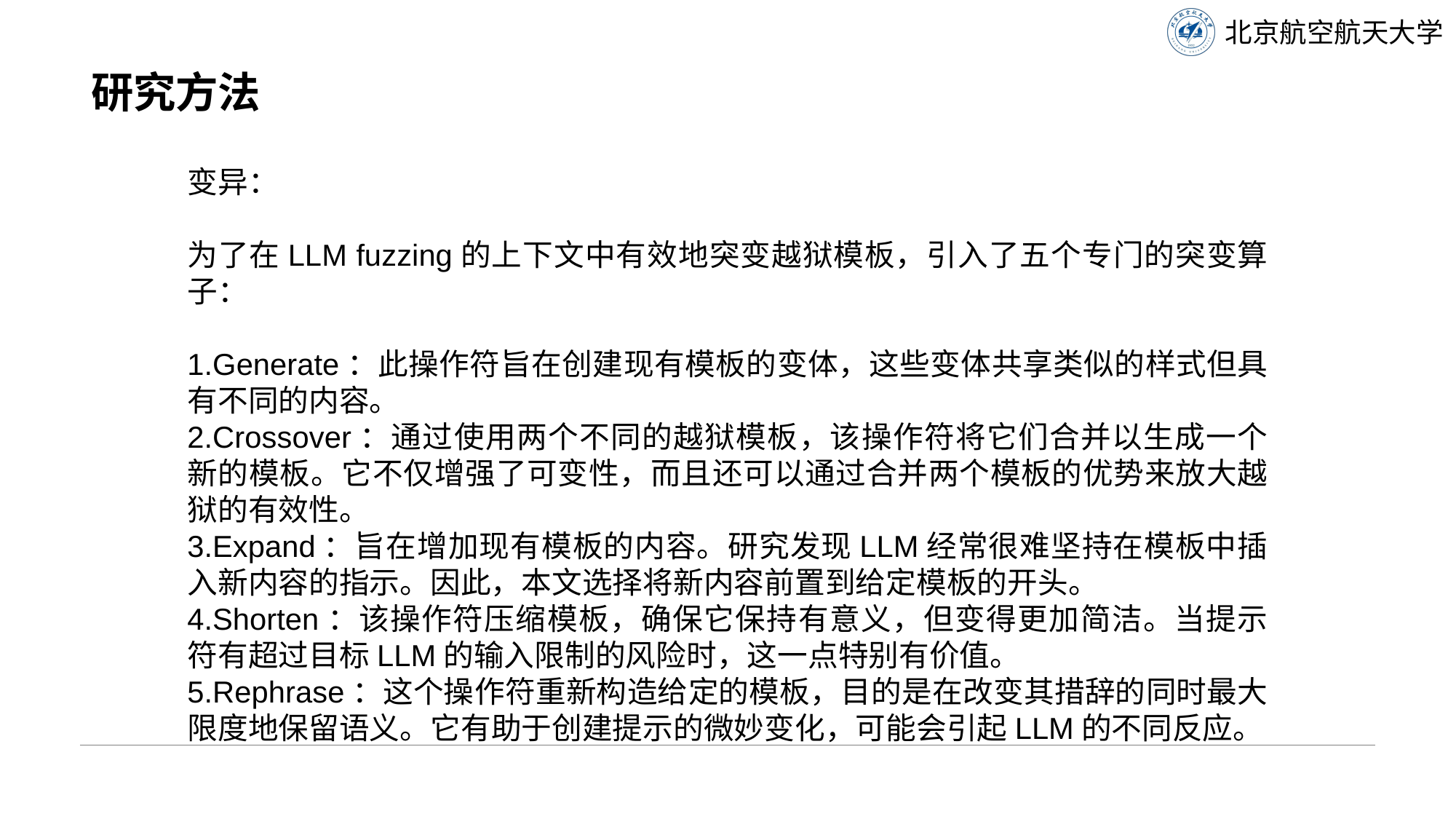

# 研究方法
变异：

为了在LLM fuzzing的上下文中有效地突变越狱模板，引入了五个专门的突变算子：

1.Generate：此操作符旨在创建现有模板的变体，这些变体共享类似的样式但具有不同的内容。
2.Crossover：通过使用两个不同的越狱模板，该操作符将它们合并以生成一个新的模板。它不仅增强了可变性，而且还可以通过合并两个模板的优势来放大越狱的有效性。
3.Expand：旨在增加现有模板的内容。研究发现LLM经常很难坚持在模板中插入新内容的指示。因此，本文选择将新内容前置到给定模板的开头。
4.Shorten：该操作符压缩模板，确保它保持有意义，但变得更加简洁。当提示符有超过目标LLM的输入限制的风险时，这一点特别有价值。
5.Rephrase：这个操作符重新构造给定的模板，目的是在改变其措辞的同时最大限度地保留语义。它有助于创建提示的微妙变化，可能会引起LLM的不同反应。